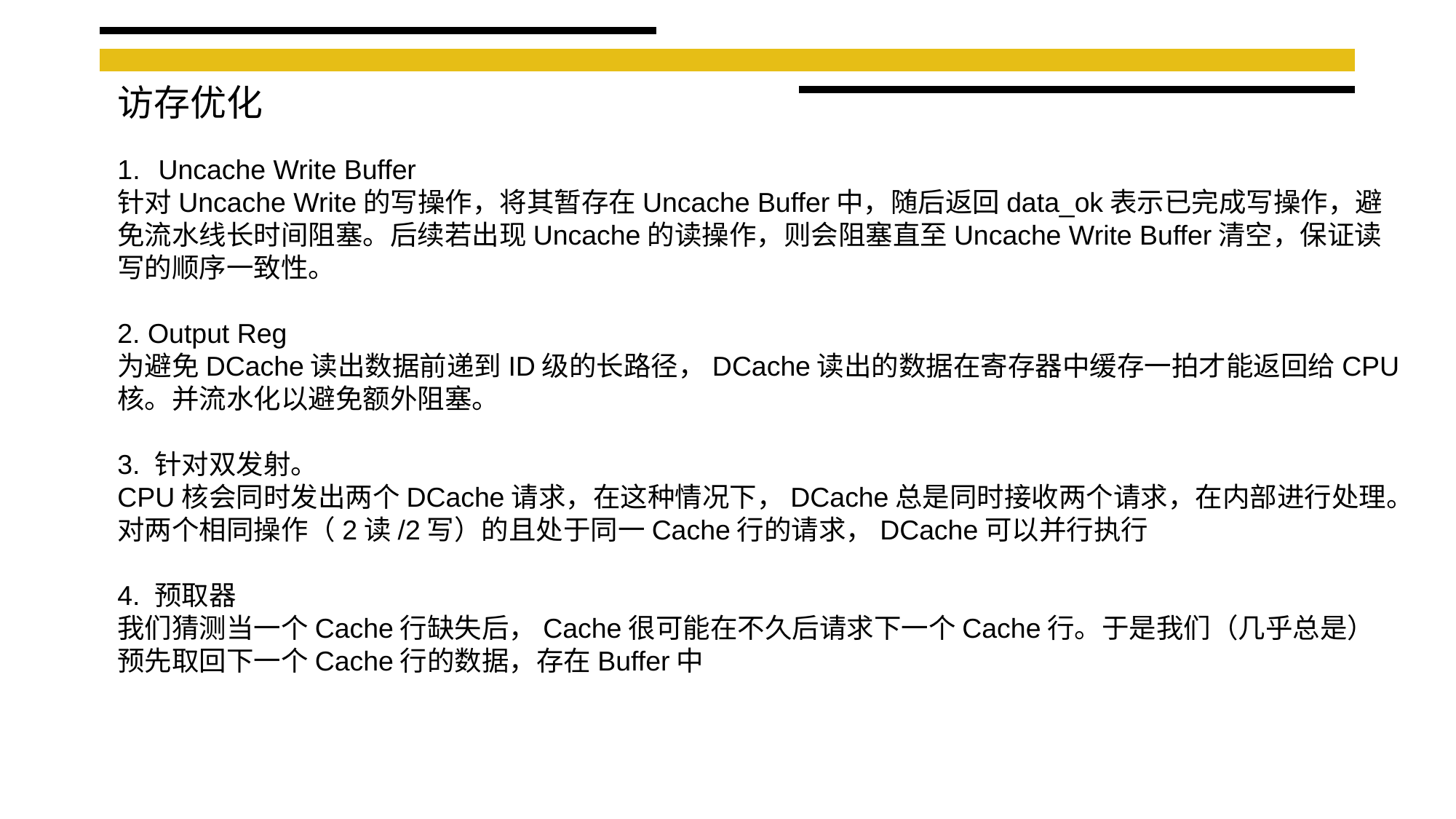

访存优化
Uncache Write Buffer
针对Uncache Write的写操作，将其暂存在Uncache Buffer中，随后返回data_ok表示已完成写操作，避免流水线长时间阻塞。后续若出现Uncache的读操作，则会阻塞直至Uncache Write Buffer清空，保证读写的顺序一致性。

2. Output Reg
为避免DCache读出数据前递到ID级的长路径，DCache读出的数据在寄存器中缓存一拍才能返回给CPU核。并流水化以避免额外阻塞。

3. 针对双发射。
CPU核会同时发出两个DCache请求，在这种情况下，DCache总是同时接收两个请求，在内部进行处理。对两个相同操作（2读/2写）的且处于同一Cache行的请求，DCache可以并行执行

4. 预取器
我们猜测当一个Cache行缺失后，Cache很可能在不久后请求下一个Cache行。于是我们（几乎总是）预先取回下一个Cache行的数据，存在Buffer中